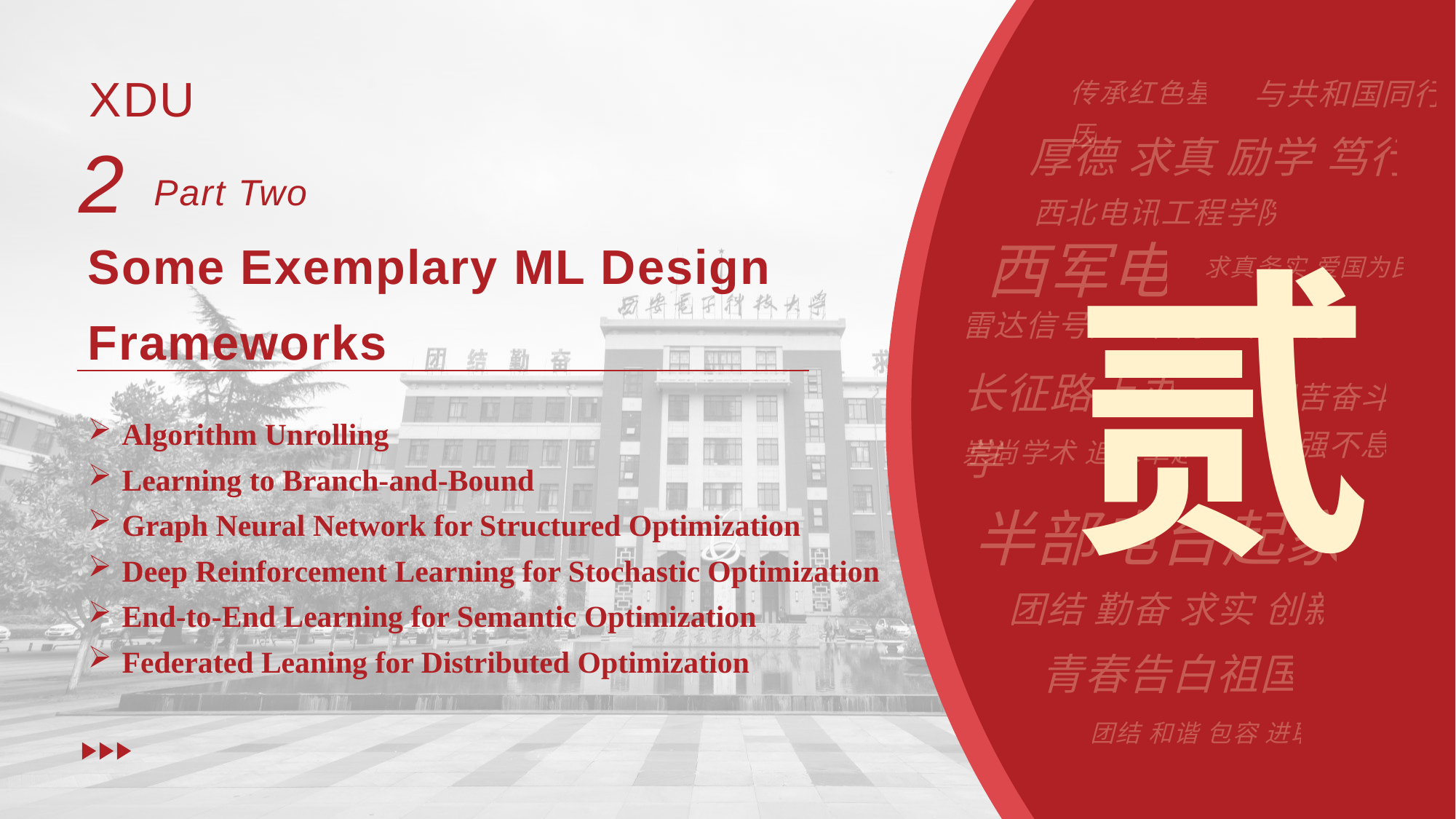

2
Part Two
Some Exemplary ML Design
Frameworks
贰
Algorithm Unrolling
Learning to Branch-and-Bound
Graph Neural Network for Structured Optimization
Deep Reinforcement Learning for Stochastic Optimization
End-to-End Learning for Semantic Optimization
Federated Leaning for Distributed Optimization